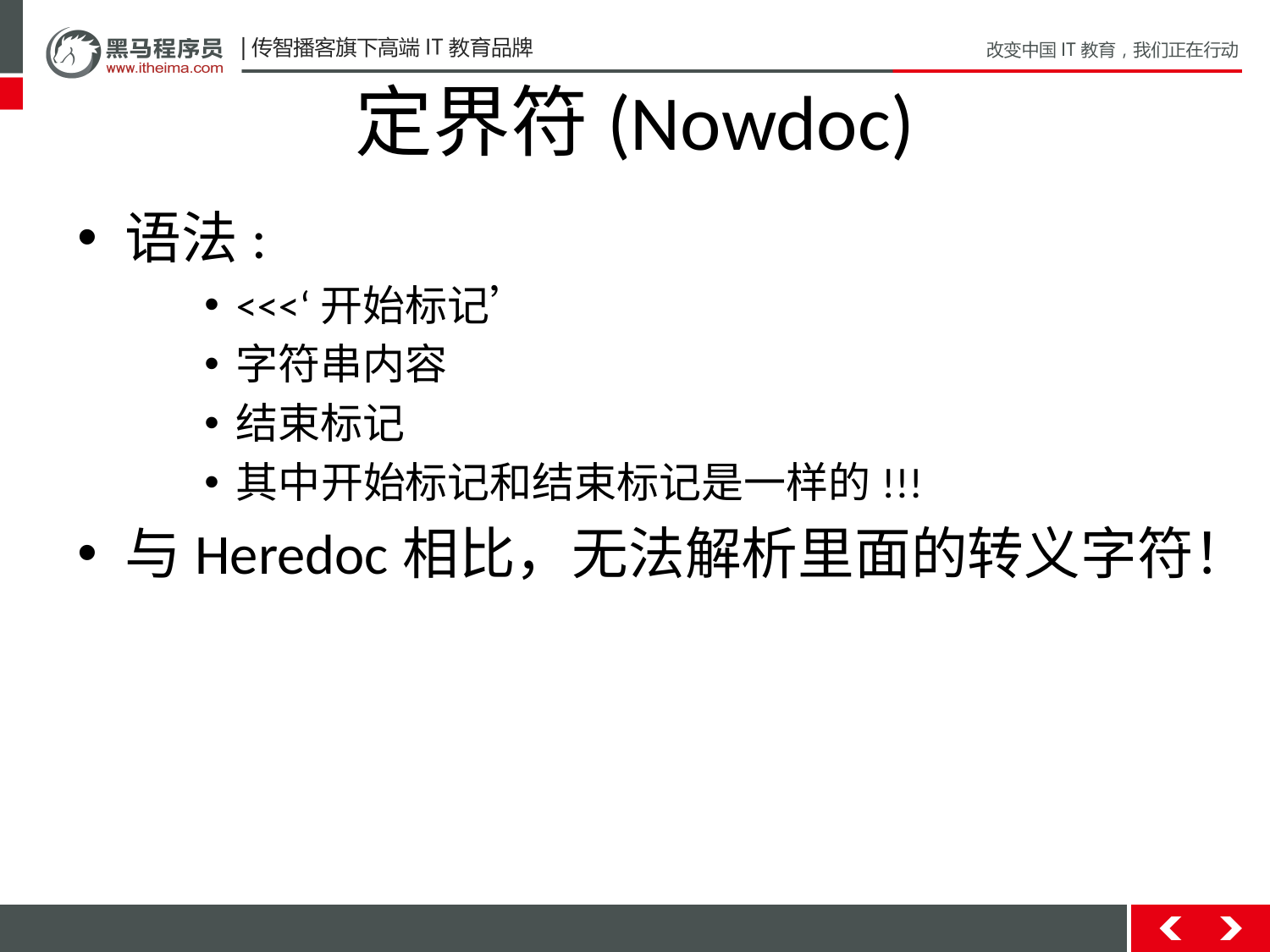

# 定界符(Nowdoc)
语法:
<<<‘开始标记’
字符串内容
结束标记
其中开始标记和结束标记是一样的!!!
与Heredoc相比，无法解析里面的转义字符！